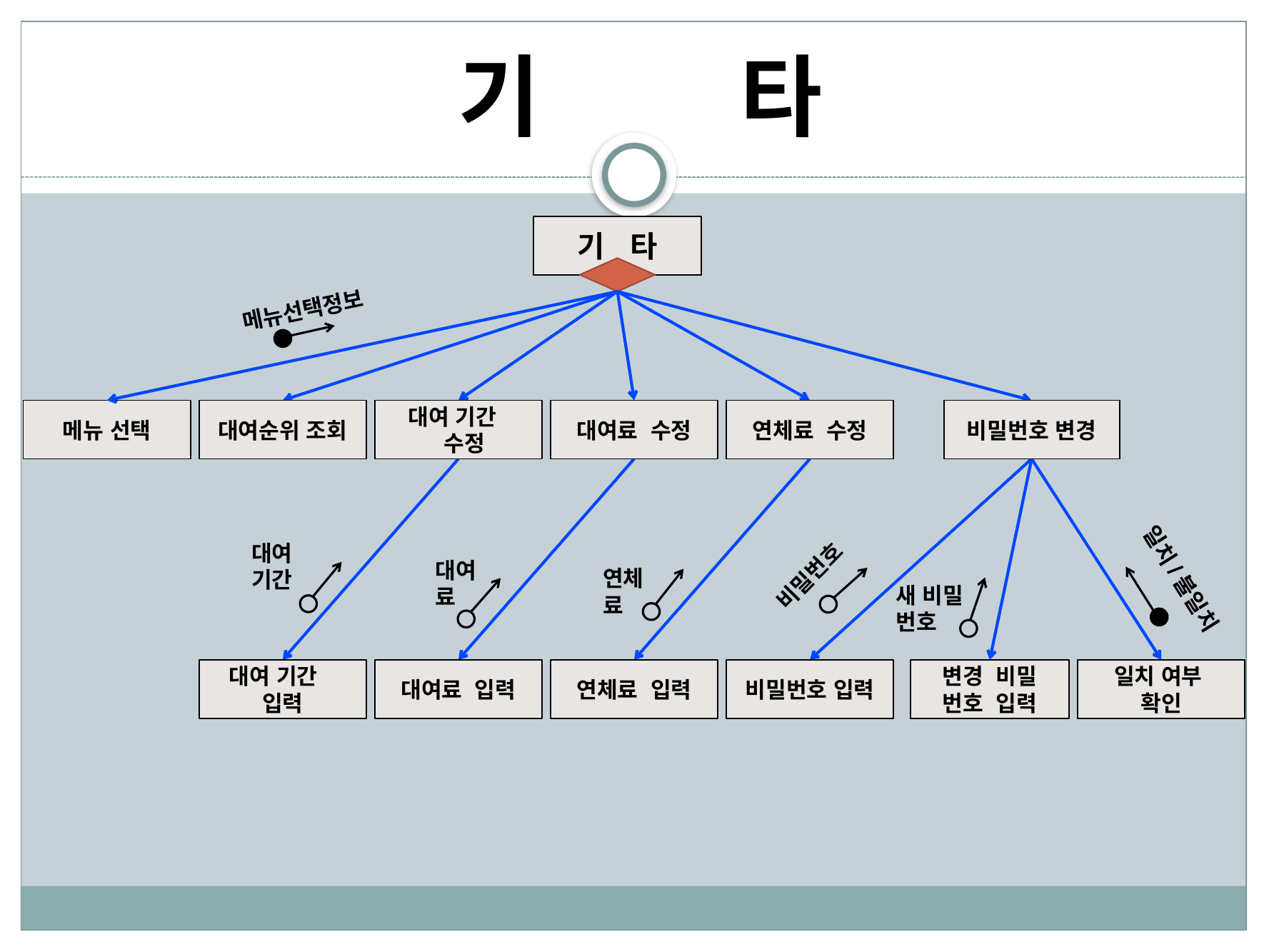

# 기        타
기   타

메뉴선택정보

메뉴 선택
대여순위 조회
대여 기간
 수정
대여료  수정
연체료  수정
비밀번호 변경
대여
기간
대여
료
비밀번호
연체
료

일치/불일치

새 비밀
번호

대여 기간
입력
대여료  입력
연체료  입력
비밀번호 입력
변경  비밀
번호  입력
일치 여부
확인